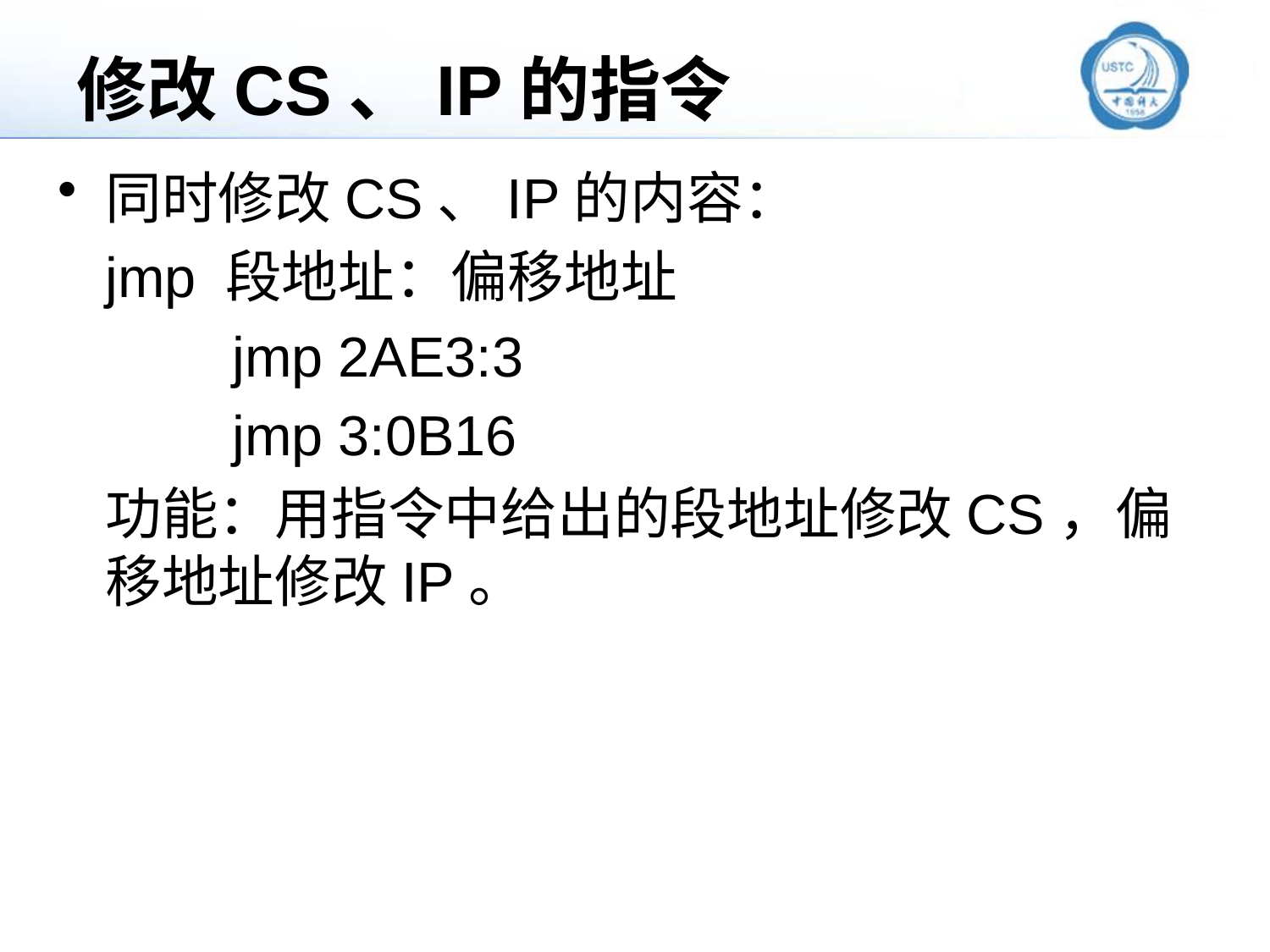

# 修改CS、IP的指令
同时修改CS、IP的内容：
	jmp 段地址：偏移地址
		jmp 2AE3:3
		jmp 3:0B16
	功能：用指令中给出的段地址修改CS，偏移地址修改IP。